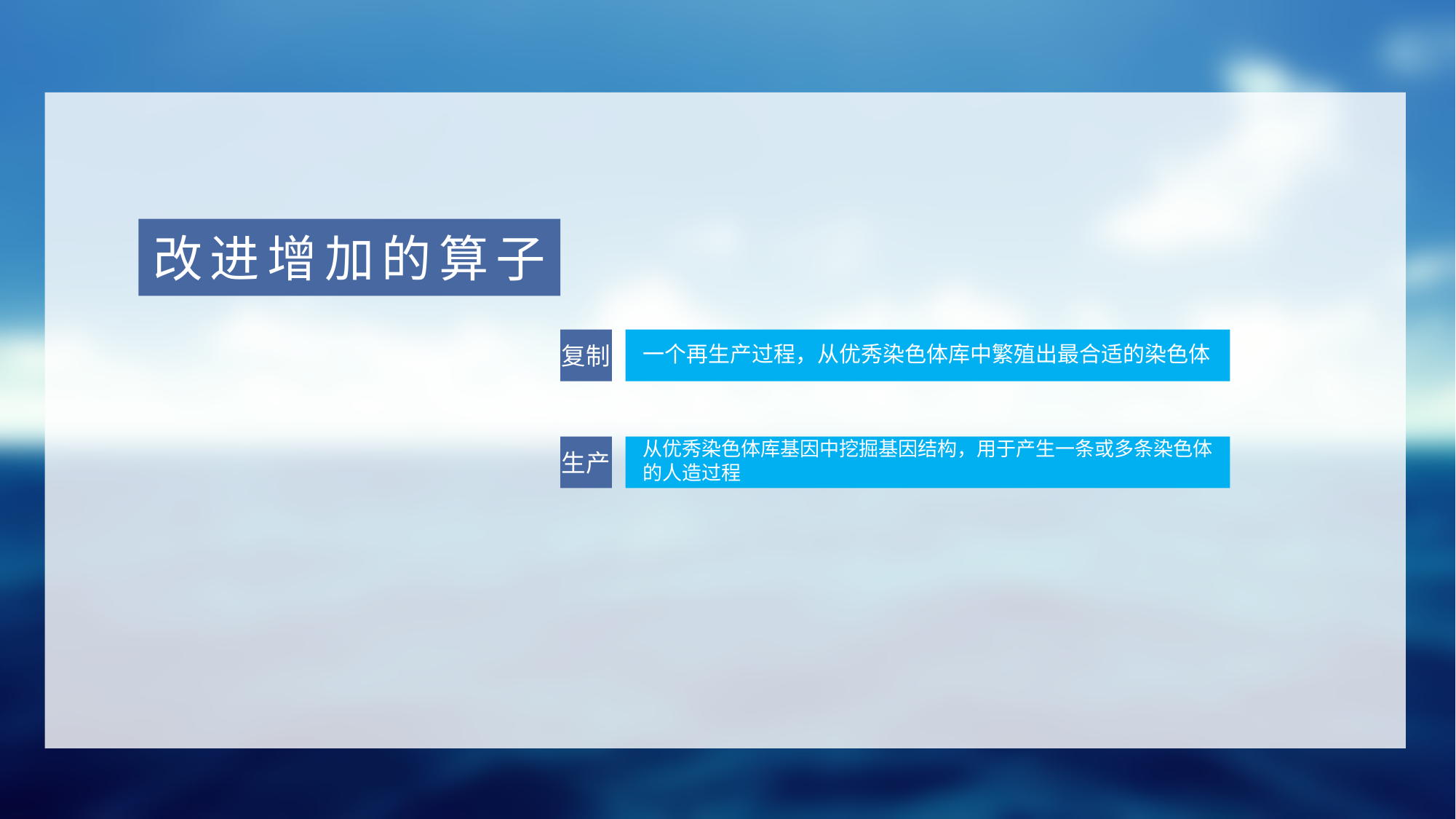

改进增加的算子
复制
一个再生产过程，从优秀染色体库中繁殖出最合适的染色体
生产
从优秀染色体库基因中挖掘基因结构，用于产生一条或多条染色体的人造过程